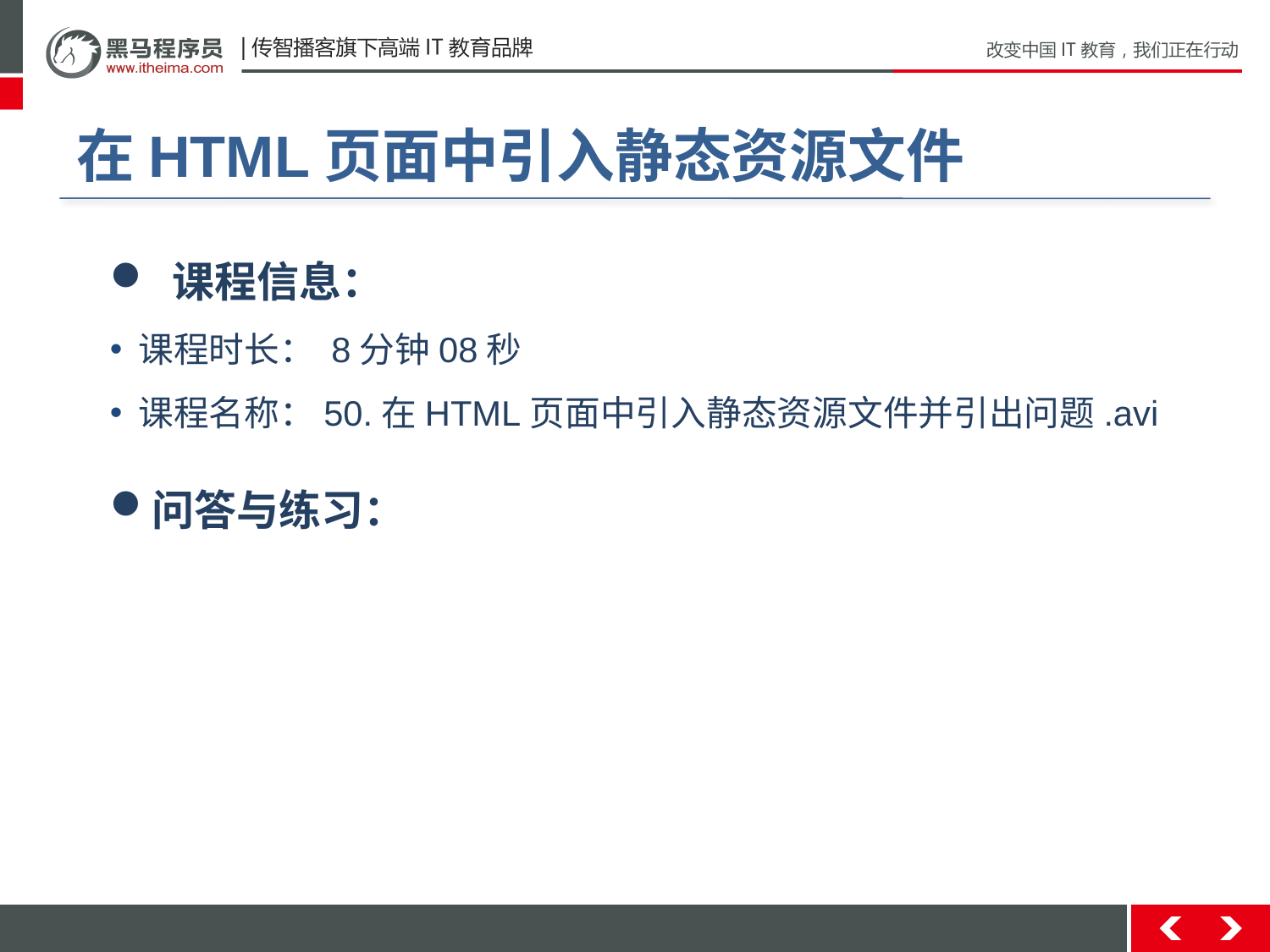

# 在HTML页面中引入静态资源文件
 课程信息：
 课程时长： 8分钟08秒
 课程名称：50.在HTML页面中引入静态资源文件并引出问题.avi
问答与练习：